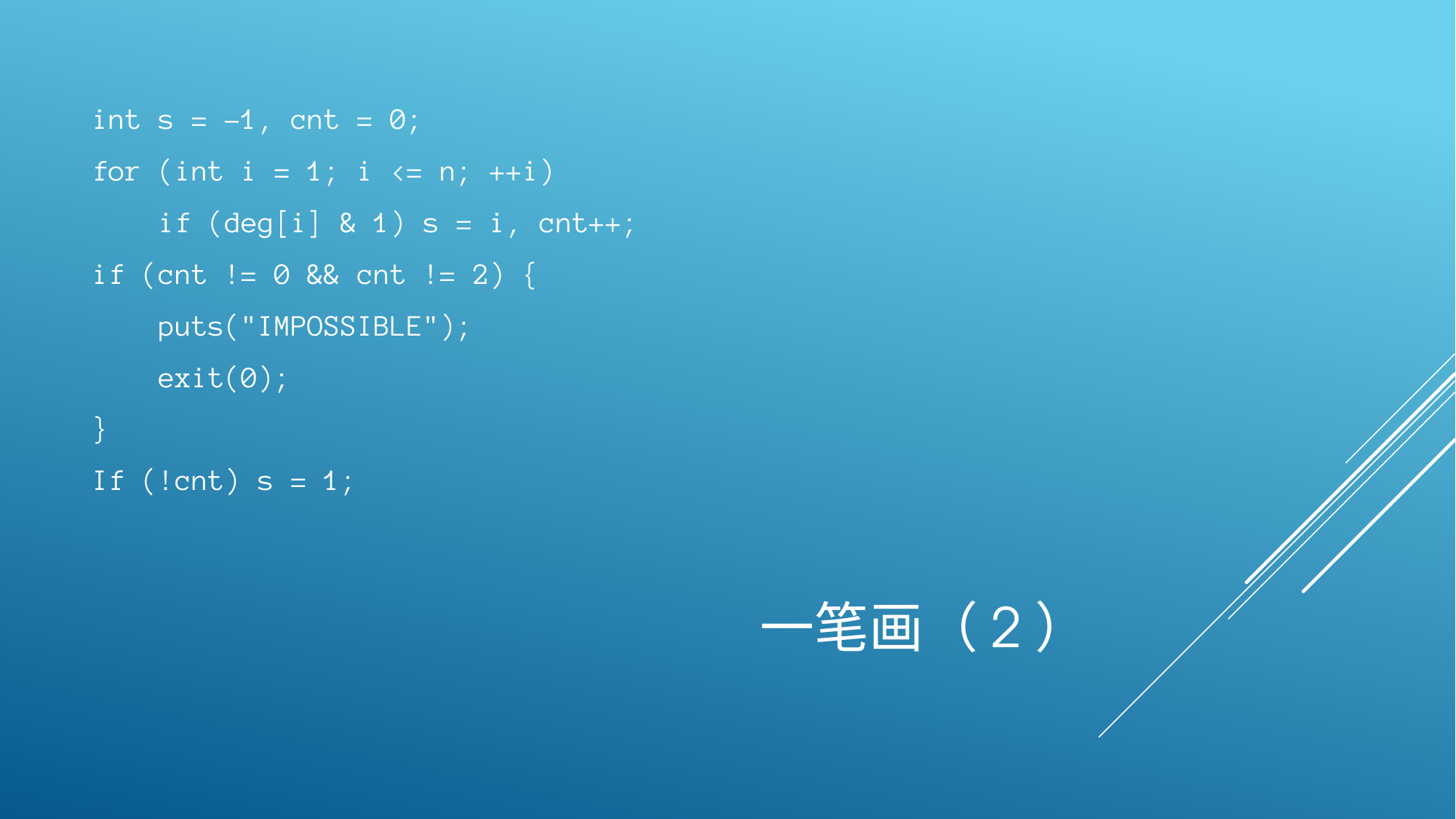

int s = -1, cnt = 0;
for (int i = 1; i <= n; ++i)
    if (deg[i] & 1) s = i, cnt++;
if (cnt != 0 && cnt != 2) {
    puts("IMPOSSIBLE");
    exit(0);
}
If (!cnt) s = 1;
# 一笔画（2）